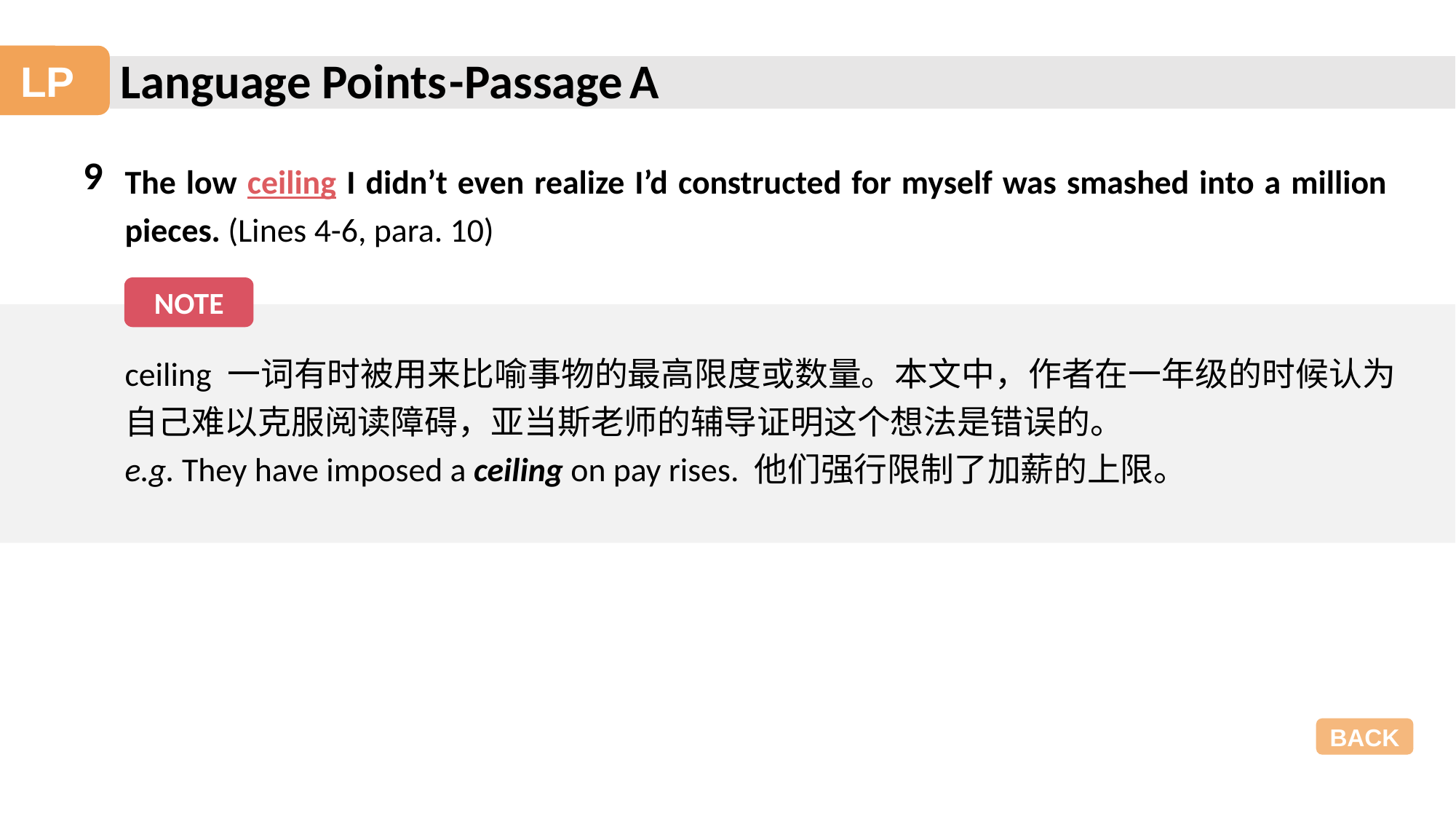

Language Points
-Passage A
LP

9
The low ceiling I didn’t even realize I’d constructed for myself was smashed into a million pieces. (Lines 4-6, para. 10)
NOTE

ceiling 一词有时被用来比喻事物的最高限度或数量。本文中，作者在一年级的时候认为自己难以克服阅读障碍，亚当斯老师的辅导证明这个想法是错误的。
e.g. They have imposed a ceiling on pay rises. 他们强行限制了加薪的上限。
BACK